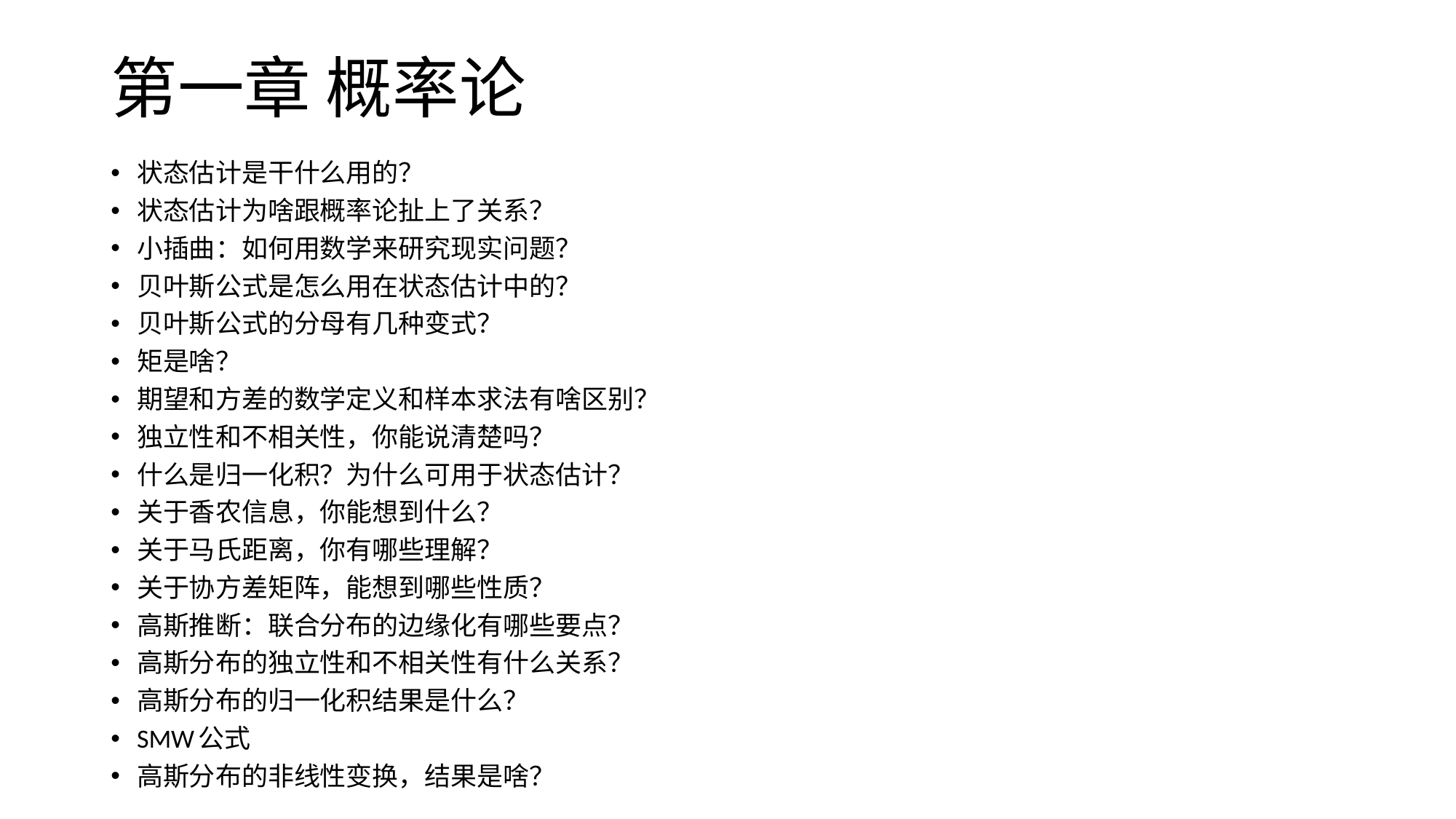

# 第一章 概率论
状态估计是干什么用的？
状态估计为啥跟概率论扯上了关系？
小插曲：如何用数学来研究现实问题？
贝叶斯公式是怎么用在状态估计中的？
贝叶斯公式的分母有几种变式？
矩是啥？
期望和方差的数学定义和样本求法有啥区别？
独立性和不相关性，你能说清楚吗？
什么是归一化积？为什么可用于状态估计？
关于香农信息，你能想到什么？
关于马氏距离，你有哪些理解？
关于协方差矩阵，能想到哪些性质？
高斯推断：联合分布的边缘化有哪些要点？
高斯分布的独立性和不相关性有什么关系？
高斯分布的归一化积结果是什么？
SMW公式
高斯分布的非线性变换，结果是啥？